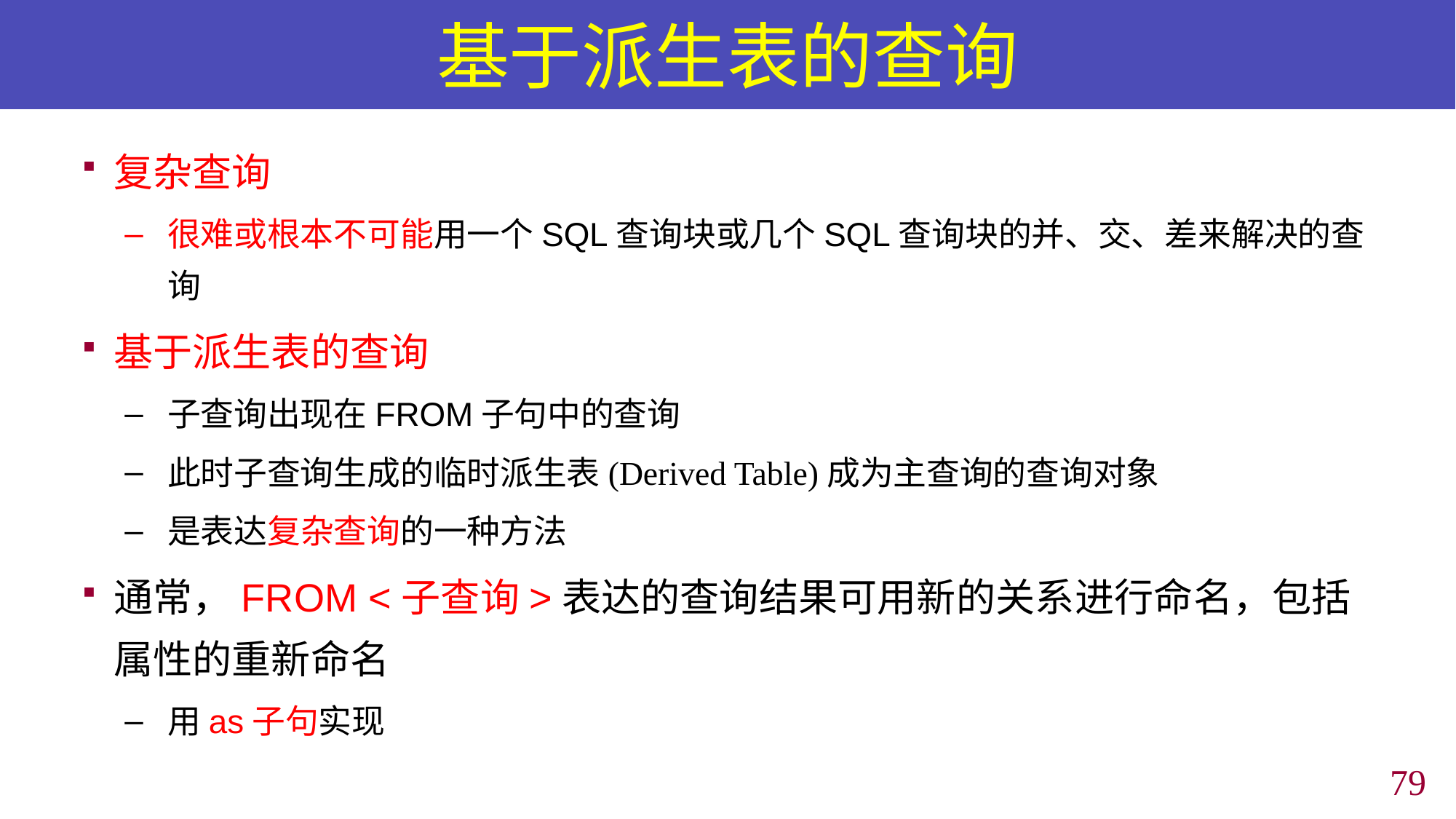

# 基于派生表的查询
复杂查询
很难或根本不可能用一个SQL查询块或几个SQL查询块的并、交、差来解决的查询
基于派生表的查询
子查询出现在FROM子句中的查询
此时子查询生成的临时派生表(Derived Table)成为主查询的查询对象
是表达复杂查询的一种方法
通常，FROM <子查询>表达的查询结果可用新的关系进行命名，包括属性的重新命名
用as子句实现
79